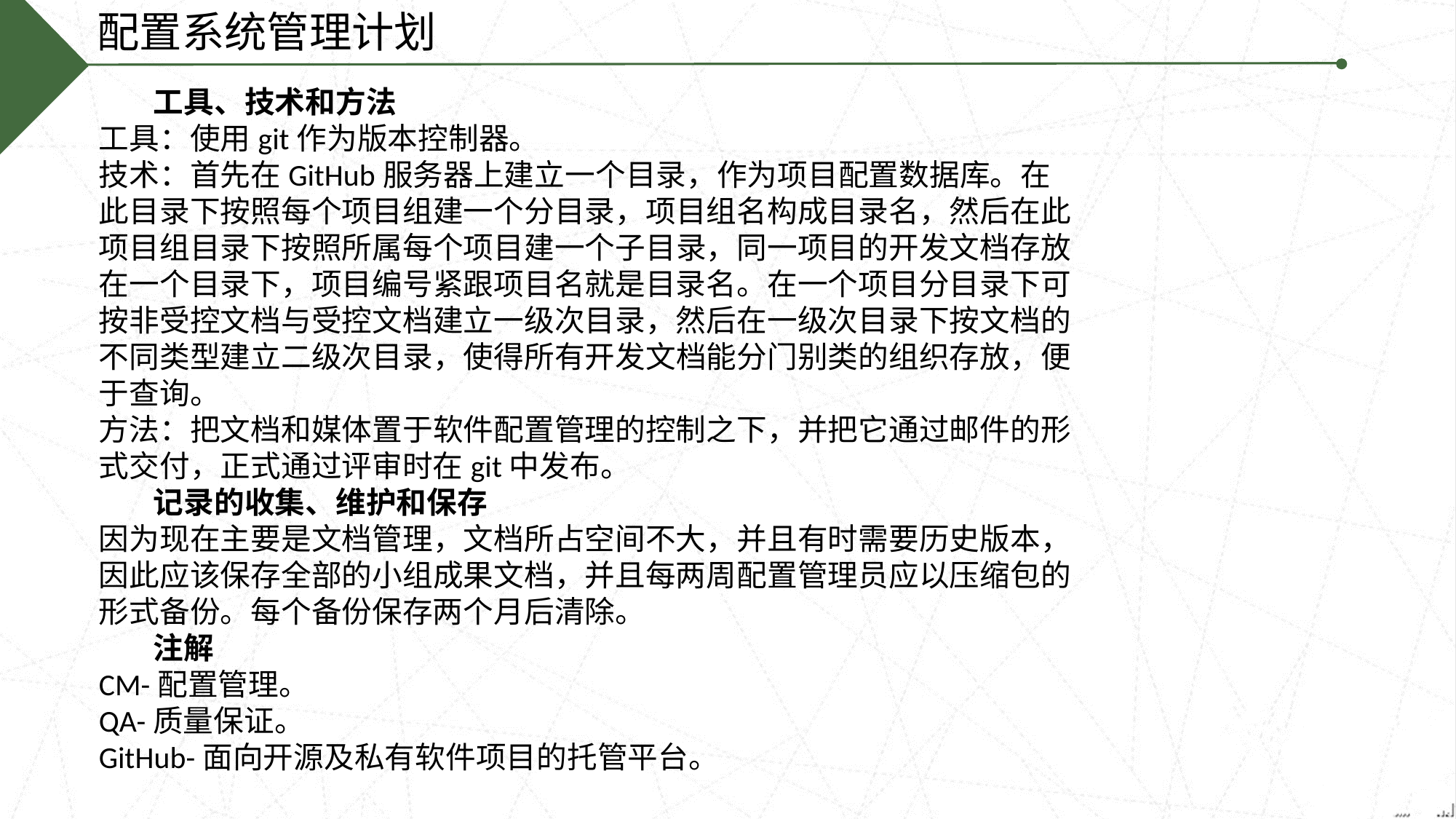

配置系统管理计划

工具、技术和方法
工具：使用git作为版本控制器。
技术：首先在GitHub服务器上建立一个目录，作为项目配置数据库。在此目录下按照每个项目组建一个分目录，项目组名构成目录名，然后在此项目组目录下按照所属每个项目建一个子目录，同一项目的开发文档存放在一个目录下，项目编号紧跟项目名就是目录名。在一个项目分目录下可按非受控文档与受控文档建立一级次目录，然后在一级次目录下按文档的不同类型建立二级次目录，使得所有开发文档能分门别类的组织存放，便于查询。
方法：把文档和媒体置于软件配置管理的控制之下，并把它通过邮件的形式交付，正式通过评审时在git中发布。
记录的收集、维护和保存
因为现在主要是文档管理，文档所占空间不大，并且有时需要历史版本，因此应该保存全部的小组成果文档，并且每两周配置管理员应以压缩包的形式备份。每个备份保存两个月后清除。
注解
CM-配置管理。
QA-质量保证。
GitHub-面向开源及私有软件项目的托管平台。